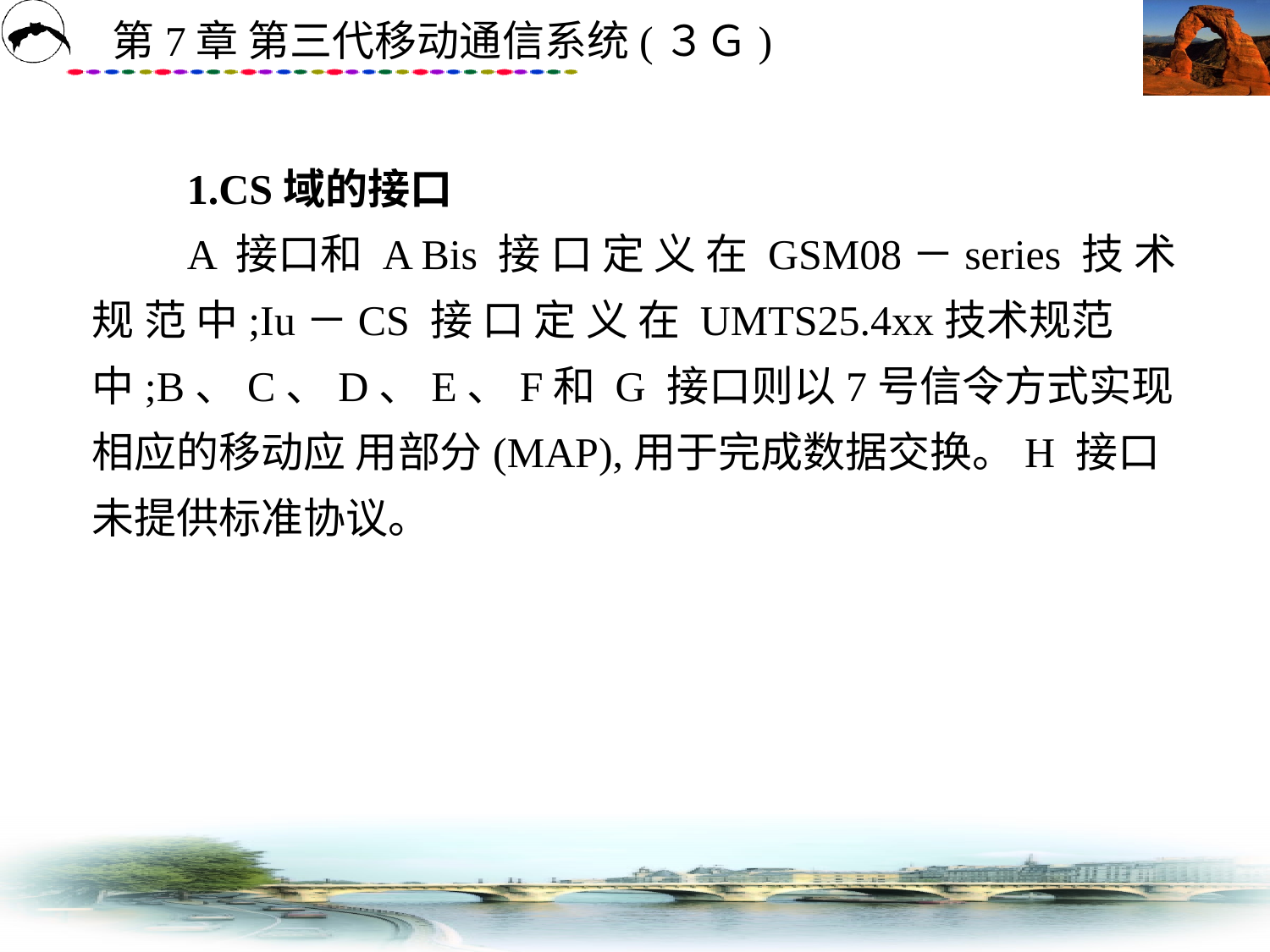

# 1.CS域的接口 　　A 接口和 A Bis 接 口 定 义 在 GSM08－series 技 术 规 范 中;Iu－CS 接 口 定 义 在 UMTS25.4xx技术规范中;B、C、D、E、F和 G 接口则以7号信令方式实现相应的移动应 用部分(MAP),用于完成数据交换。H 接口未提供标准协议。